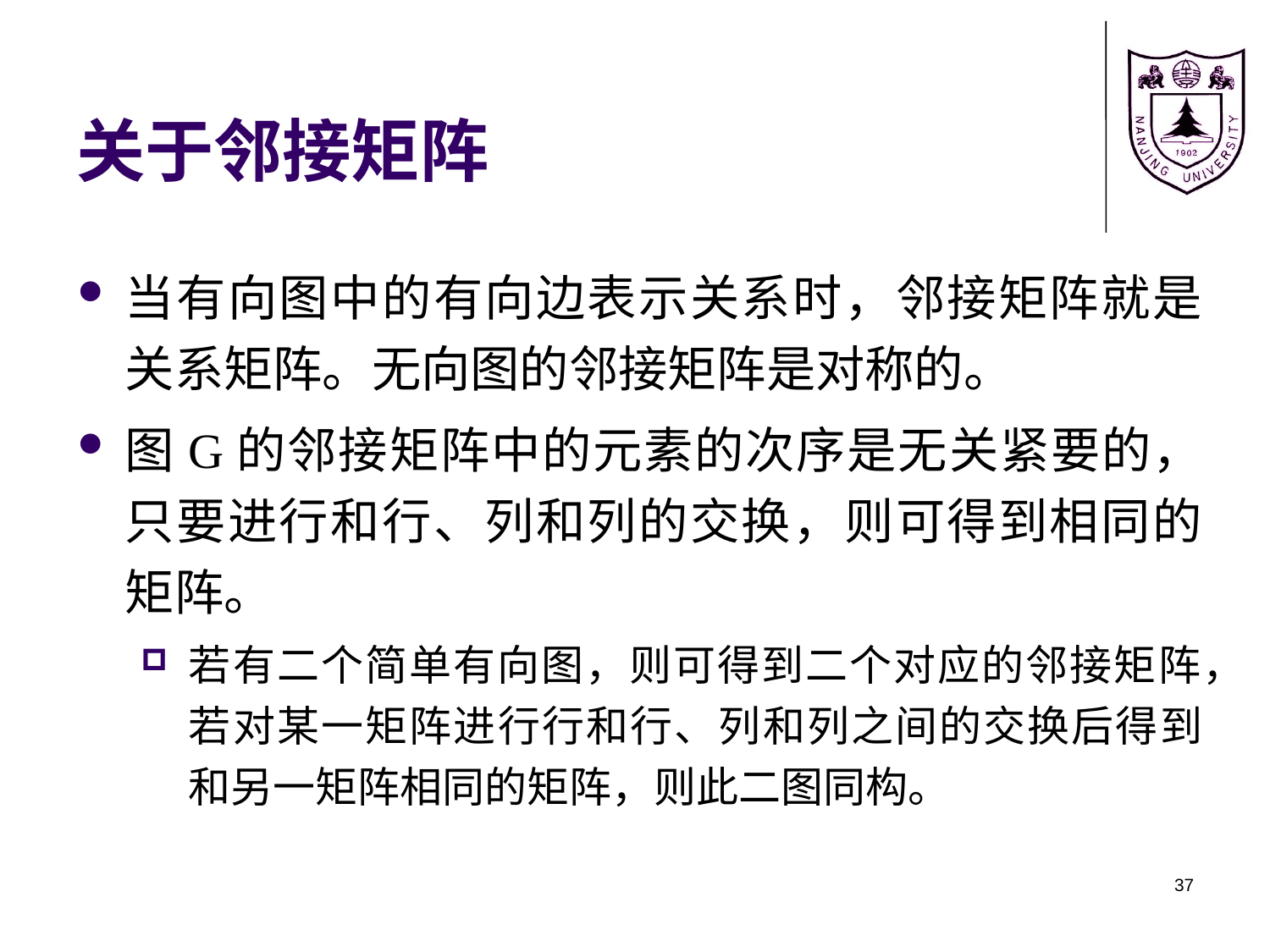

# 关于邻接矩阵
当有向图中的有向边表示关系时，邻接矩阵就是关系矩阵。无向图的邻接矩阵是对称的。
图G的邻接矩阵中的元素的次序是无关紧要的，只要进行和行、列和列的交换，则可得到相同的矩阵。
若有二个简单有向图，则可得到二个对应的邻接矩阵，若对某一矩阵进行行和行、列和列之间的交换后得到和另一矩阵相同的矩阵，则此二图同构。
37